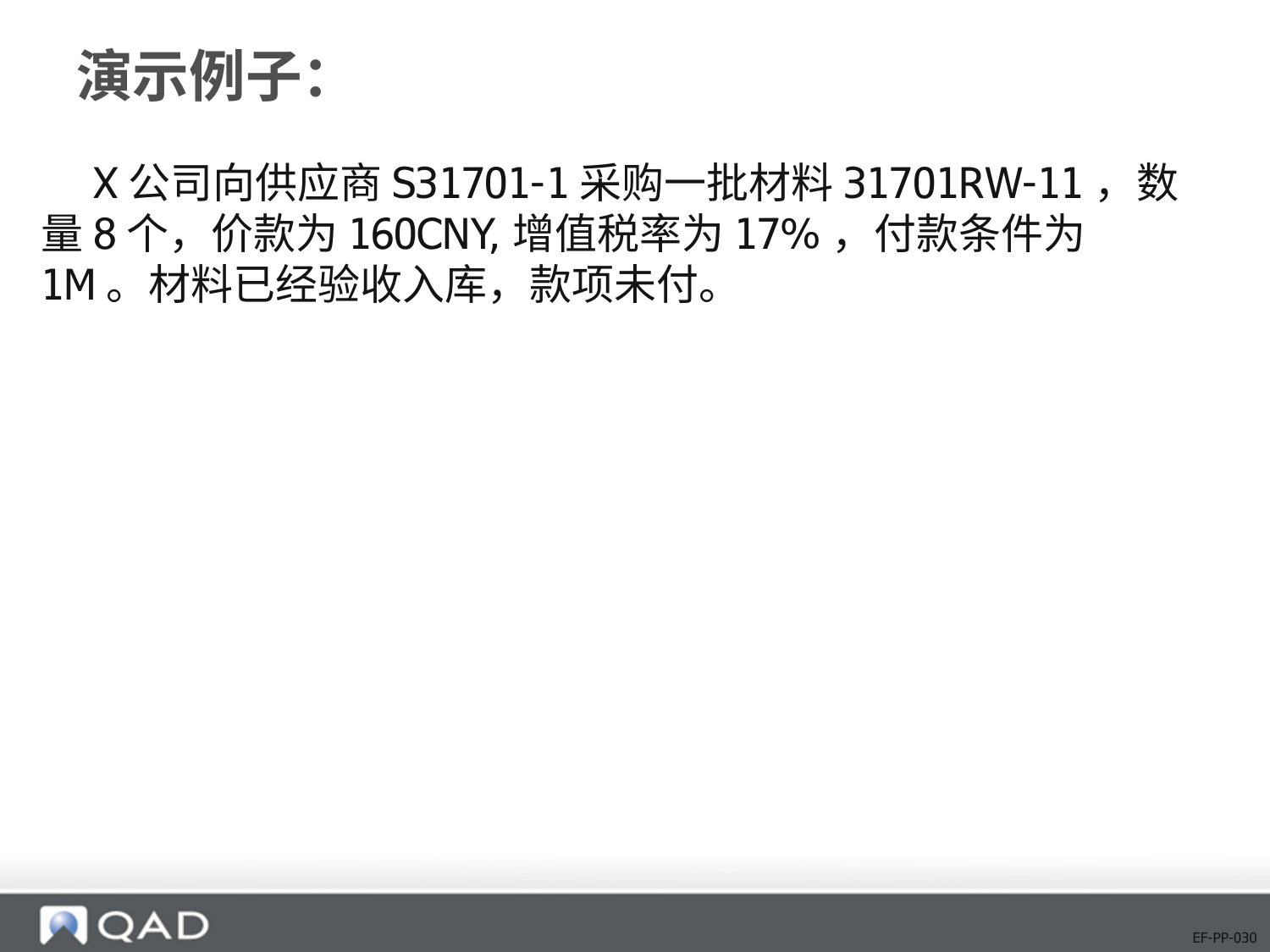

# 演示例子：
    X公司向供应商S31701-1采购一批材料31701RW-11，数量8个，价款为160CNY,增值税率为17%，付款条件为1M。材料已经验收入库，款项未付。
EF-PP-030